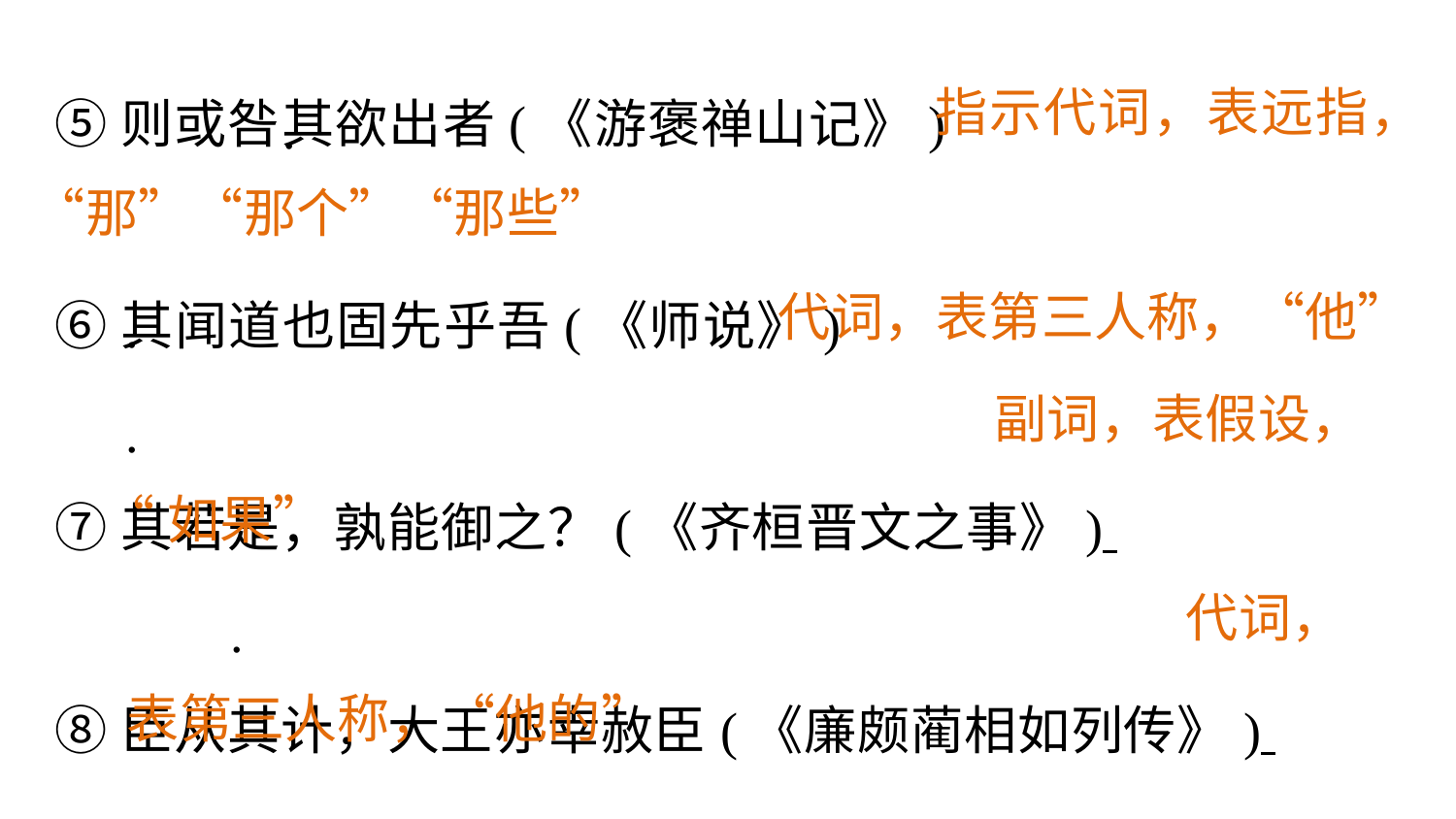

指示代词，表远指，“那”“那个”“那些”
⑤则或咎其欲出者(《游褒禅山记》)
⑥其闻道也固先乎吾(《师说》)
⑦其若是，孰能御之？(《齐桓晋文之事》)
⑧臣从其计，大王亦幸赦臣(《廉颇蔺相如列传》)
.
代词，表第三人称，“他”
.
                                                                          副词，表假设，
“如果”
.
                                                                                        代词，
表第三人称，“他的”
.